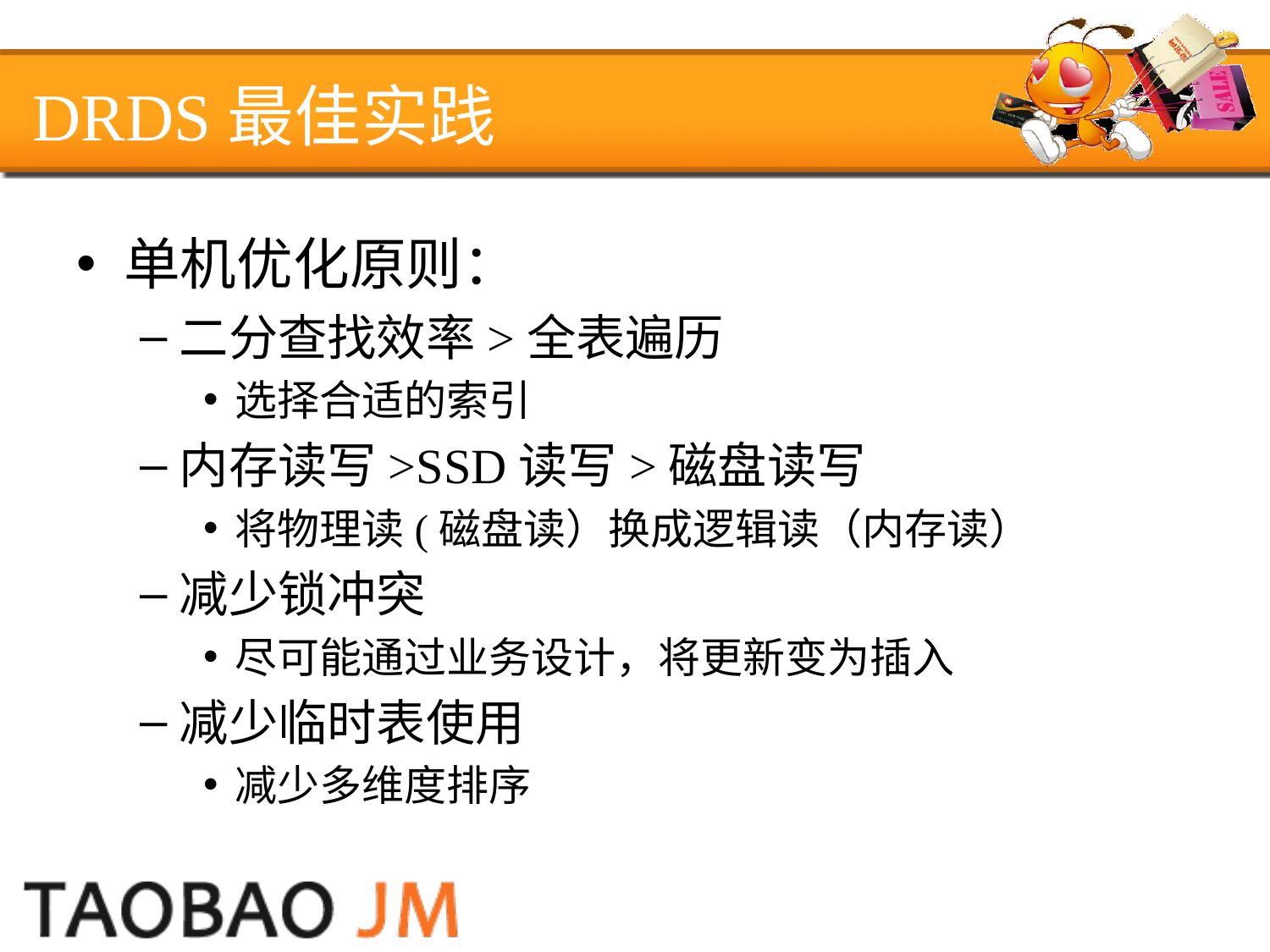

# DRDS最佳实践
单机优化原则：
二分查找效率>全表遍历
选择合适的索引
内存读写>SSD读写>磁盘读写
将物理读(磁盘读）换成逻辑读（内存读）
减少锁冲突
尽可能通过业务设计，将更新变为插入
减少临时表使用
减少多维度排序